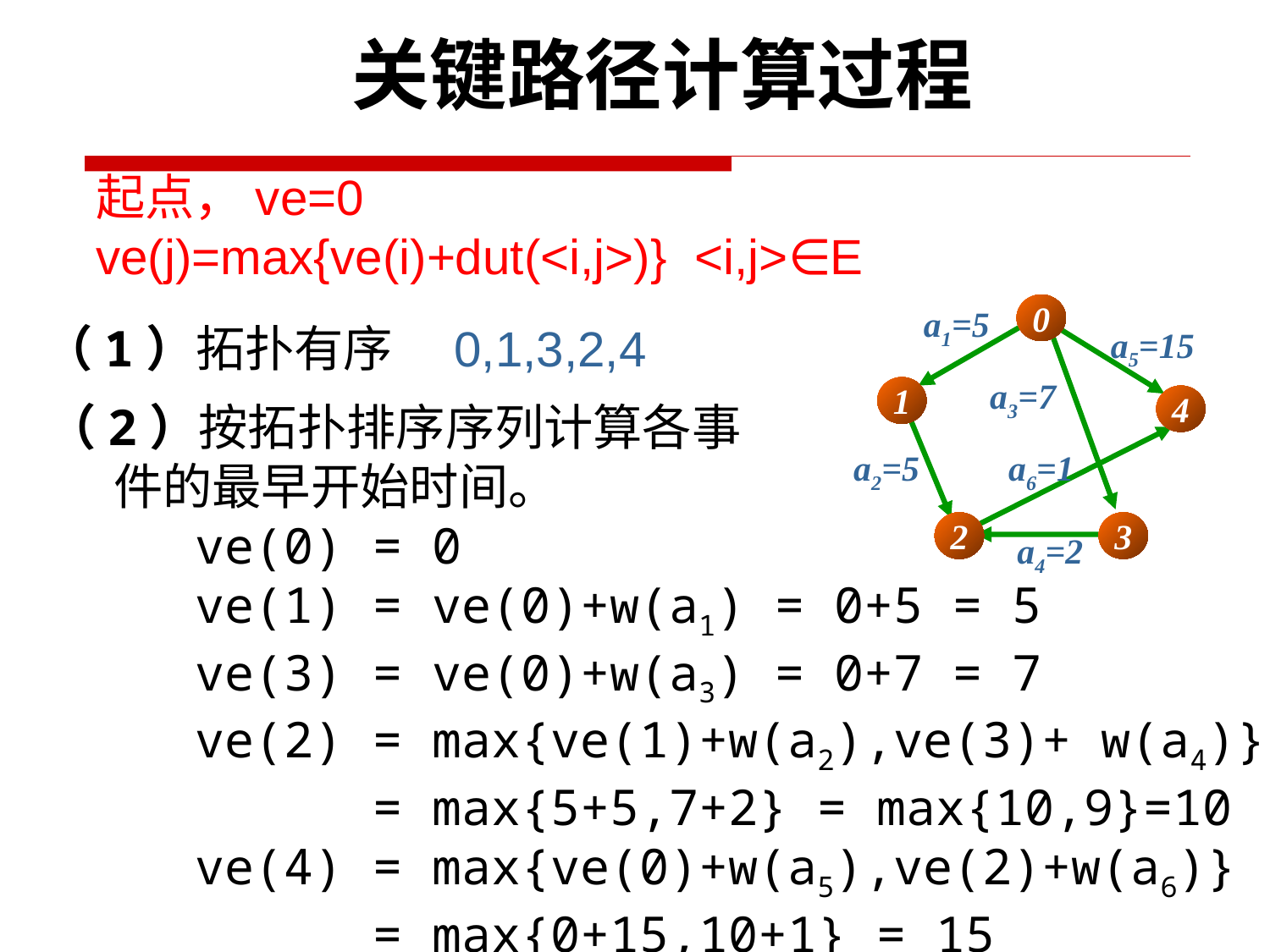

关键路径计算过程
起点，ve=0
ve(j)=max{ve(i)+dut(<i,j>)}  <i,j>∈E
0

1
4

2
3

a1=5
a5=15
a3=7
a2=5
a6=1
a4=2
（1）拓扑有序　0,1,3,2,4
（2）按拓扑排序序列计算各事
     件的最早开始时间。
     ve(0) = 0
     ve(1) = ve(0)+w(a1) = 0+5 = 5
     ve(3) = ve(0)+w(a3) = 0+7 = 7
     ve(2) = max{ve(1)+w(a2),ve(3)+ w(a4)}
           = max{5+5,7+2} = max{10,9}=10
     ve(4) = max{ve(0)+w(a5),ve(2)+w(a6)}
           = max{0+15,10+1} = 15